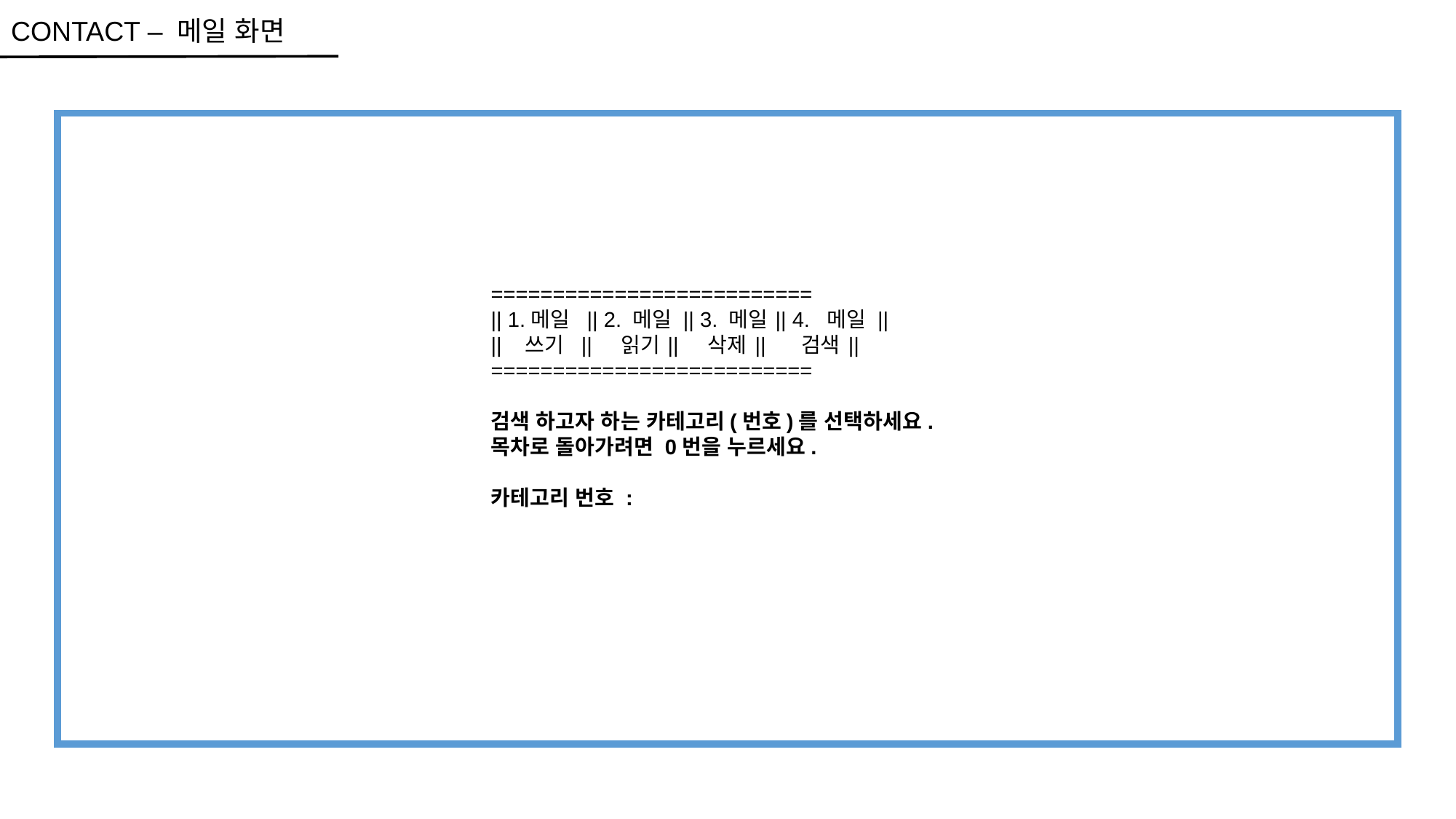

CONTACT – 메일 화면

==========================
|| 1.메일  || 2. 메일 || 3. 메일   || 4.  메일 ||
||   쓰기  ||    읽기                   ||    삭제      ||     검색     ||
==========================

검색 하고자 하는 카테고리(번호)를 선택하세요.
목차로 돌아가려면 0번을 누르세요.

카테고리 번호 :